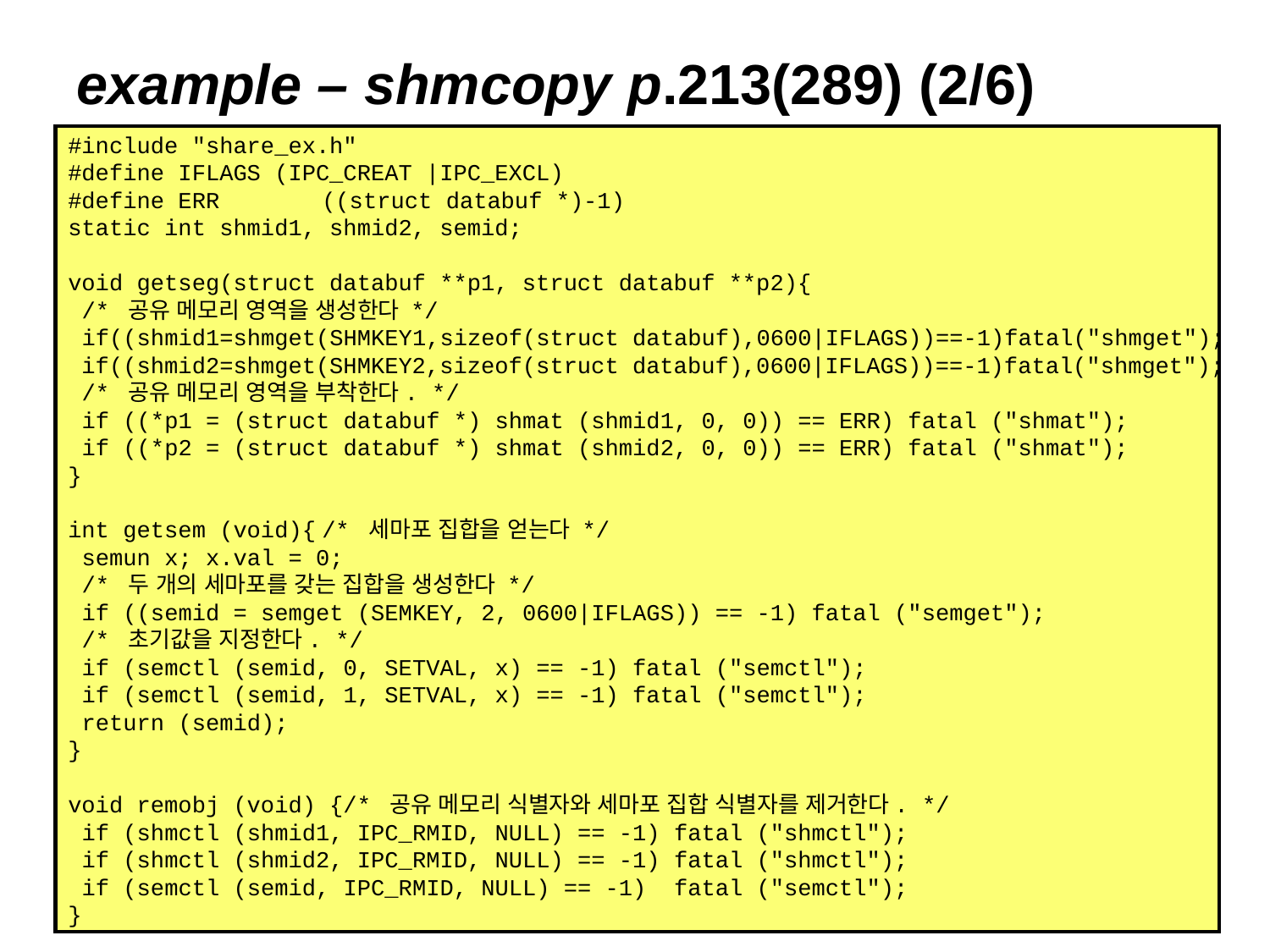

# example – shmcopy p.213(289) (2/6)
#include "share_ex.h"
#define IFLAGS (IPC_CREAT |IPC_EXCL)
#define ERR 	((struct databuf *)-1)
static int shmid1, shmid2, semid;

void getseg(struct databuf **p1, struct databuf **p2){
 /* 공유 메모리 영역을 생성한다 */
 if((shmid1=shmget(SHMKEY1,sizeof(struct databuf),0600|IFLAGS))==-1)fatal("shmget");
 if((shmid2=shmget(SHMKEY2,sizeof(struct databuf),0600|IFLAGS))==-1)fatal("shmget");
 /* 공유 메모리 영역을 부착한다. */
 if ((*p1 = (struct databuf *) shmat (shmid1, 0, 0)) == ERR) fatal ("shmat");
 if ((*p2 = (struct databuf *) shmat (shmid2, 0, 0)) == ERR) fatal ("shmat");
}

int getsem (void){	/* 세마포 집합을 얻는다 */
 semun x; x.val = 0;
 /* 두 개의 세마포를 갖는 집합을 생성한다 */
 if ((semid = semget (SEMKEY, 2, 0600|IFLAGS)) == -1) fatal ("semget");
 /* 초기값을 지정한다. */
 if (semctl (semid, 0, SETVAL, x) == -1) fatal ("semctl");
 if (semctl (semid, 1, SETVAL, x) == -1) fatal ("semctl");
 return (semid);
}

void remobj (void) {/* 공유 메모리 식별자와 세마포 집합 식별자를 제거한다. */
 if (shmctl (shmid1, IPC_RMID, NULL) == -1) fatal ("shmctl");
 if (shmctl (shmid2, IPC_RMID, NULL) == -1) fatal ("shmctl");
 if (semctl (semid, IPC_RMID, NULL) == -1)  fatal ("semctl");
}

43